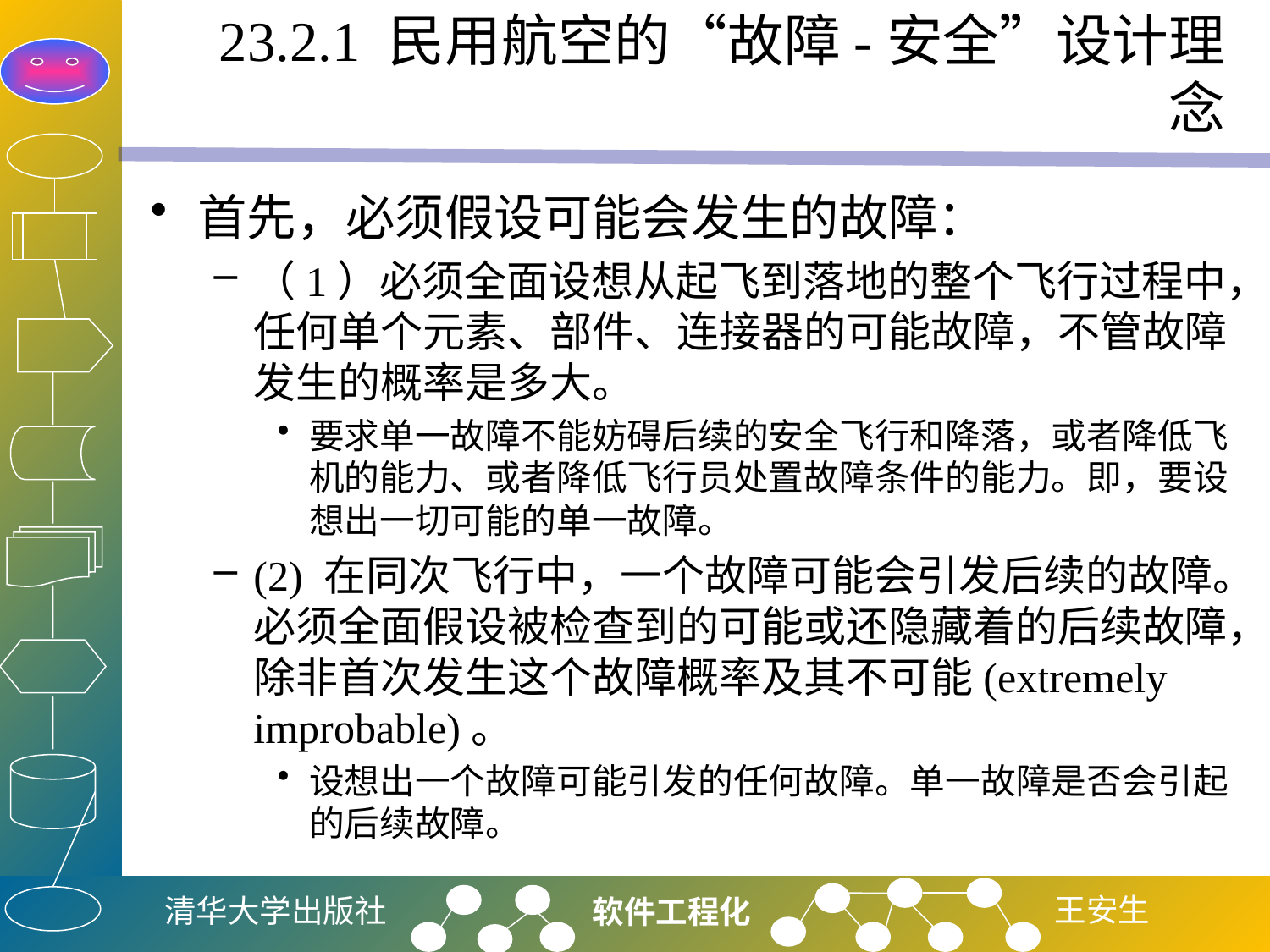

# 23.2.1 民用航空的“故障-安全”设计理念
首先，必须假设可能会发生的故障：
（1）必须全面设想从起飞到落地的整个飞行过程中，任何单个元素、部件、连接器的可能故障，不管故障发生的概率是多大。
要求单一故障不能妨碍后续的安全飞行和降落，或者降低飞机的能力、或者降低飞行员处置故障条件的能力。即，要设想出一切可能的单一故障。
(2) 在同次飞行中，一个故障可能会引发后续的故障。必须全面假设被检查到的可能或还隐藏着的后续故障，除非首次发生这个故障概率及其不可能(extremely improbable)。
设想出一个故障可能引发的任何故障。单一故障是否会引起的后续故障。